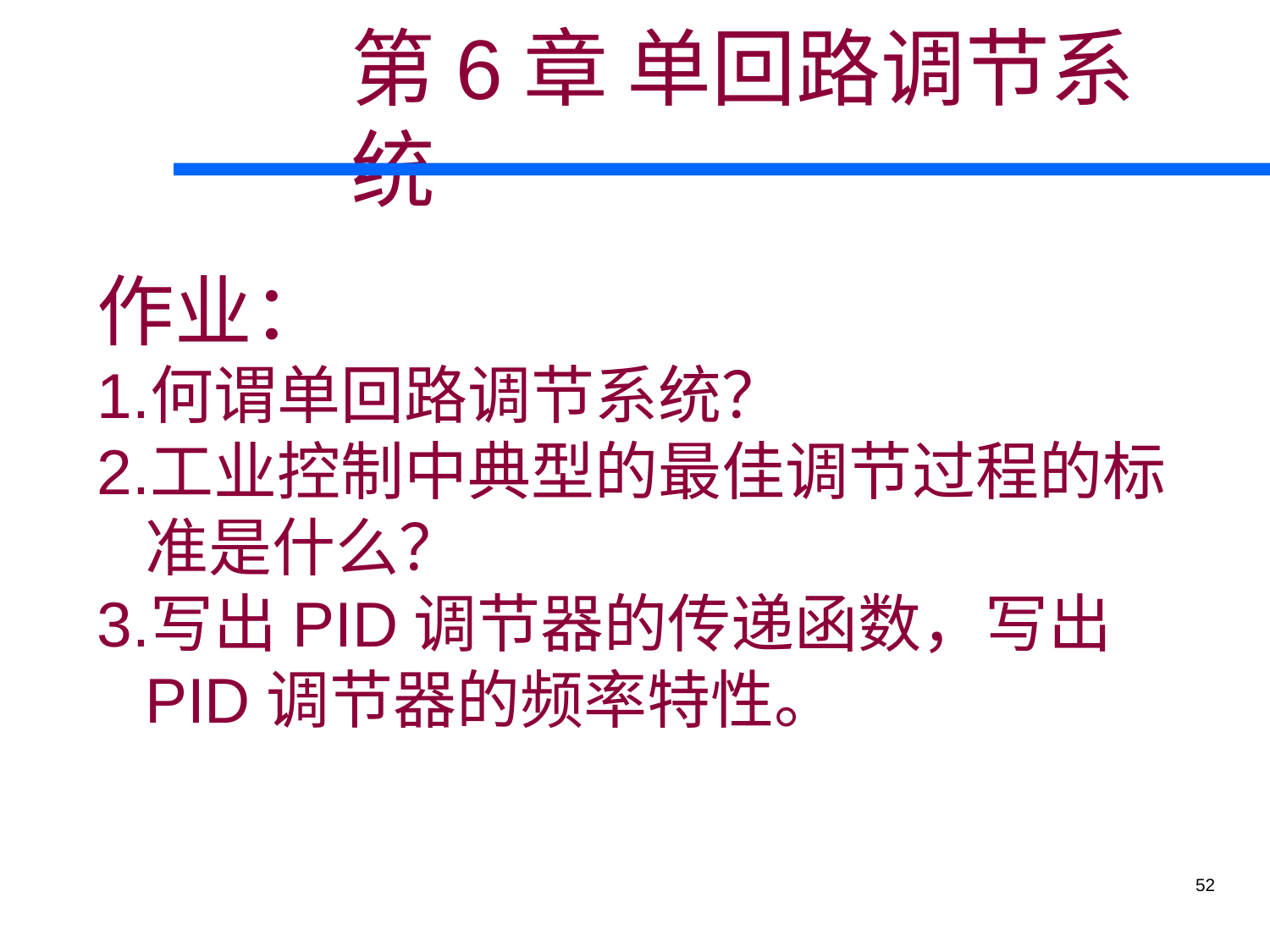

# 第6章 单回路调节系统

作业：
何谓单回路调节系统？
工业控制中典型的最佳调节过程的标准是什么？
写出PID调节器的传递函数，写出PID调节器的频率特性。

52